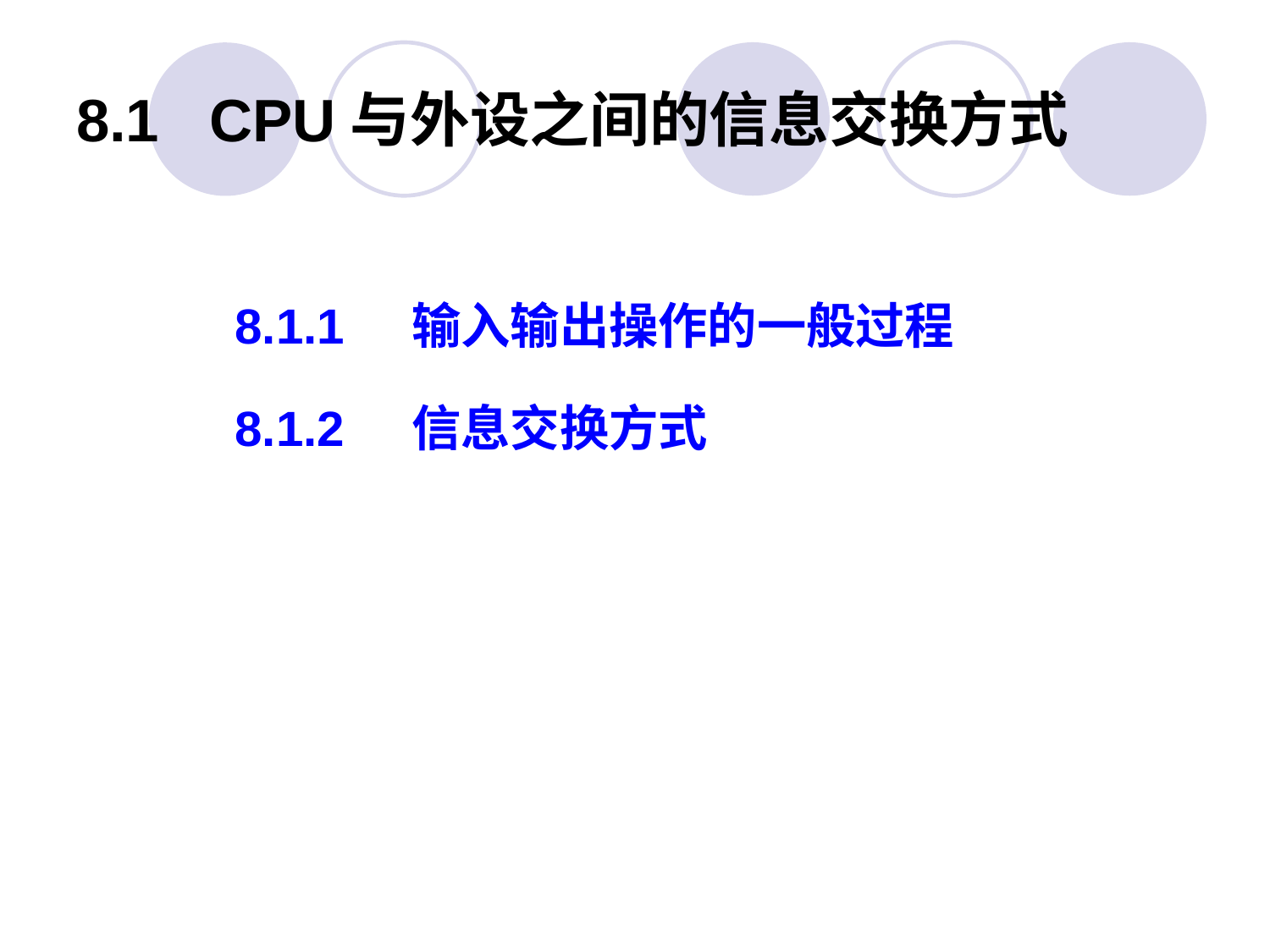

# 8.1   CPU与外设之间的信息交换方式
8.1.1    输入输出操作的一般过程
8.1.2    信息交换方式